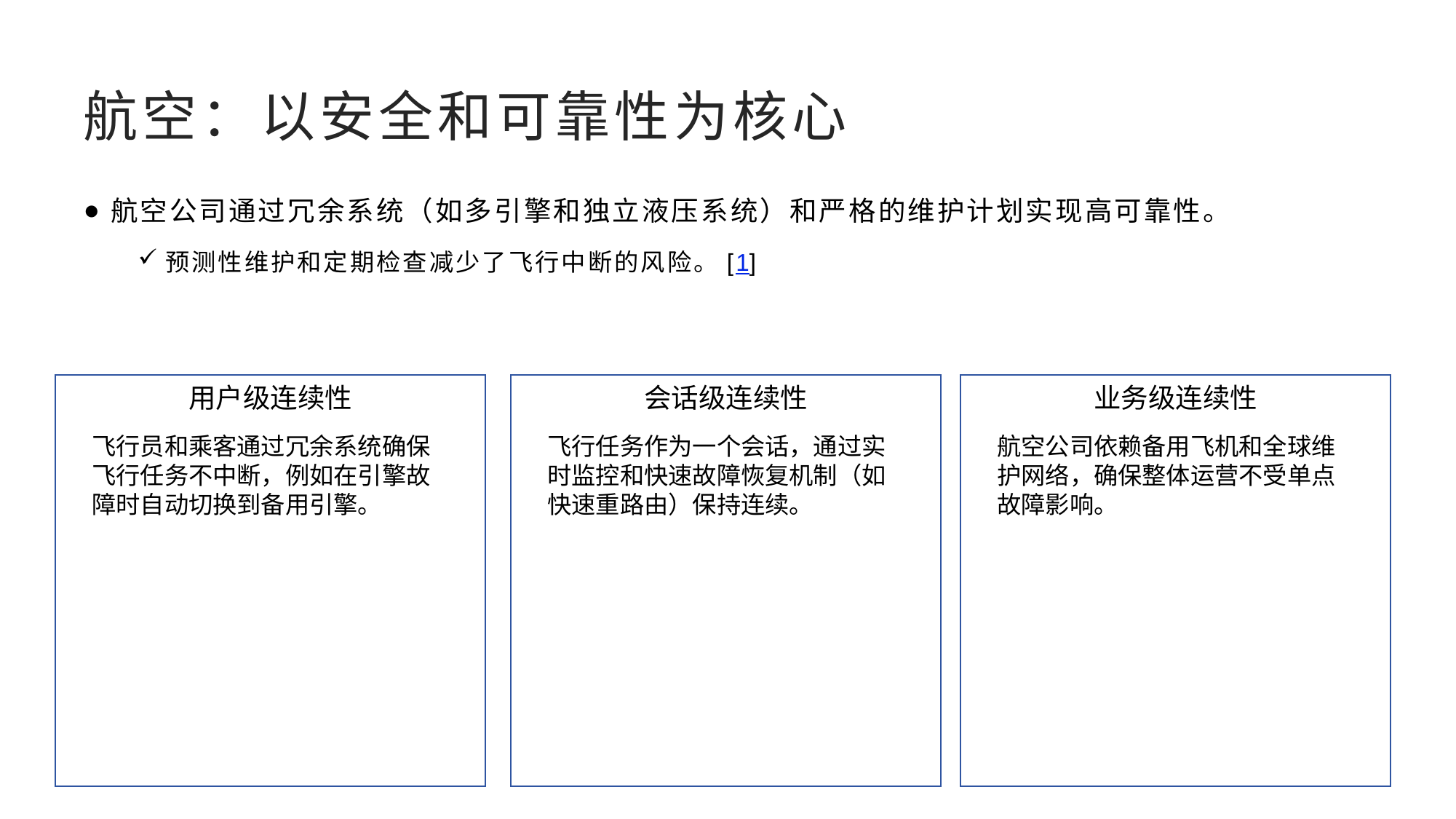

# 航空：以安全和可靠性为核心
航空公司通过冗余系统（如多引擎和独立液压系统）和严格的维护计划实现高可靠性。
预测性维护和定期检查减少了飞行中断的风险。[1]
用户级连续性
会话级连续性
业务级连续性
飞行员和乘客通过冗余系统确保飞行任务不中断，例如在引擎故障时自动切换到备用引擎。
飞行任务作为一个会话，通过实时监控和快速故障恢复机制（如快速重路由）保持连续。
航空公司依赖备用飞机和全球维护网络，确保整体运营不受单点故障影响。